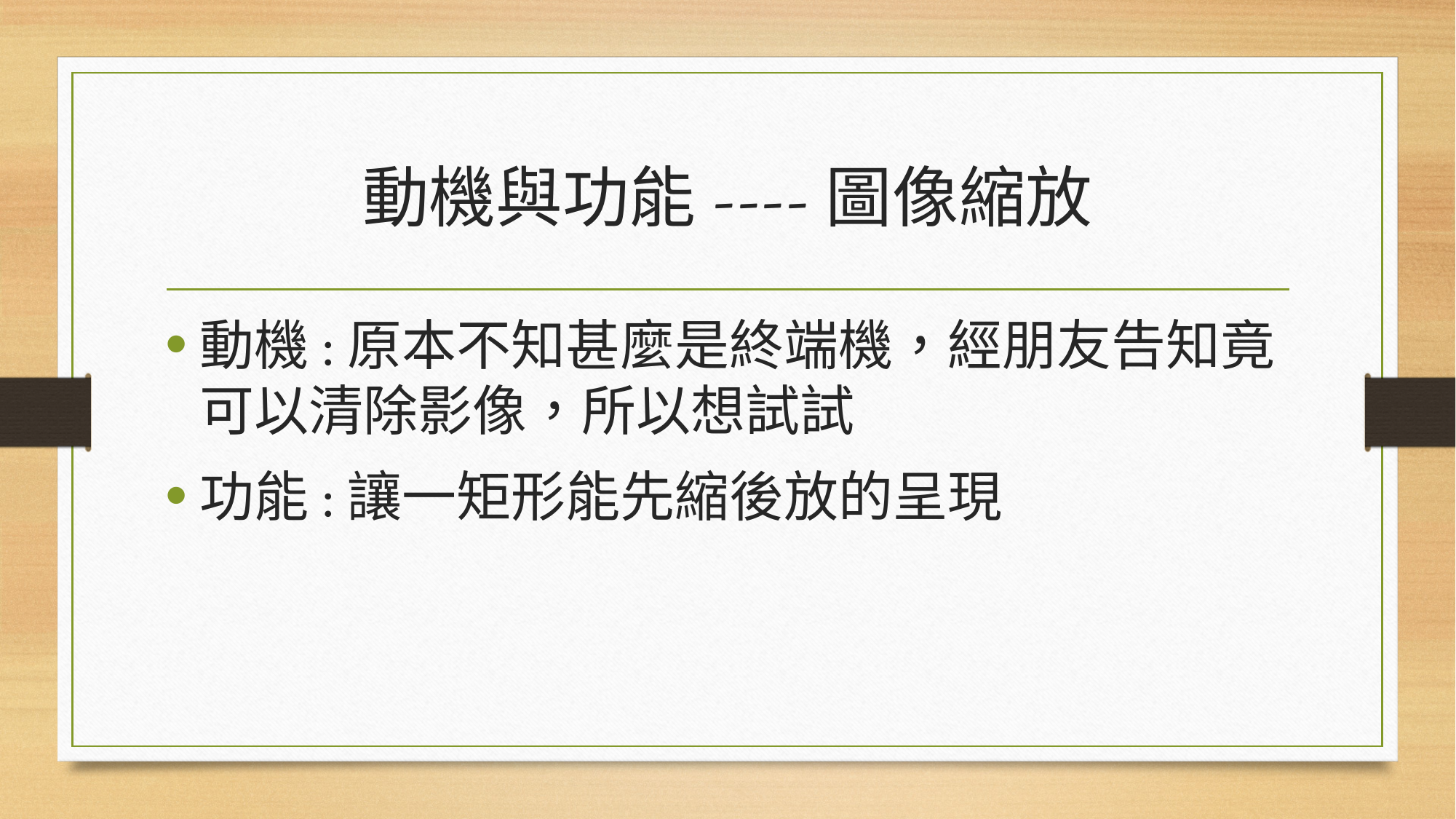

# 動機與功能----圖像縮放
動機:原本不知甚麼是終端機，經朋友告知竟可以清除影像，所以想試試
功能:讓一矩形能先縮後放的呈現